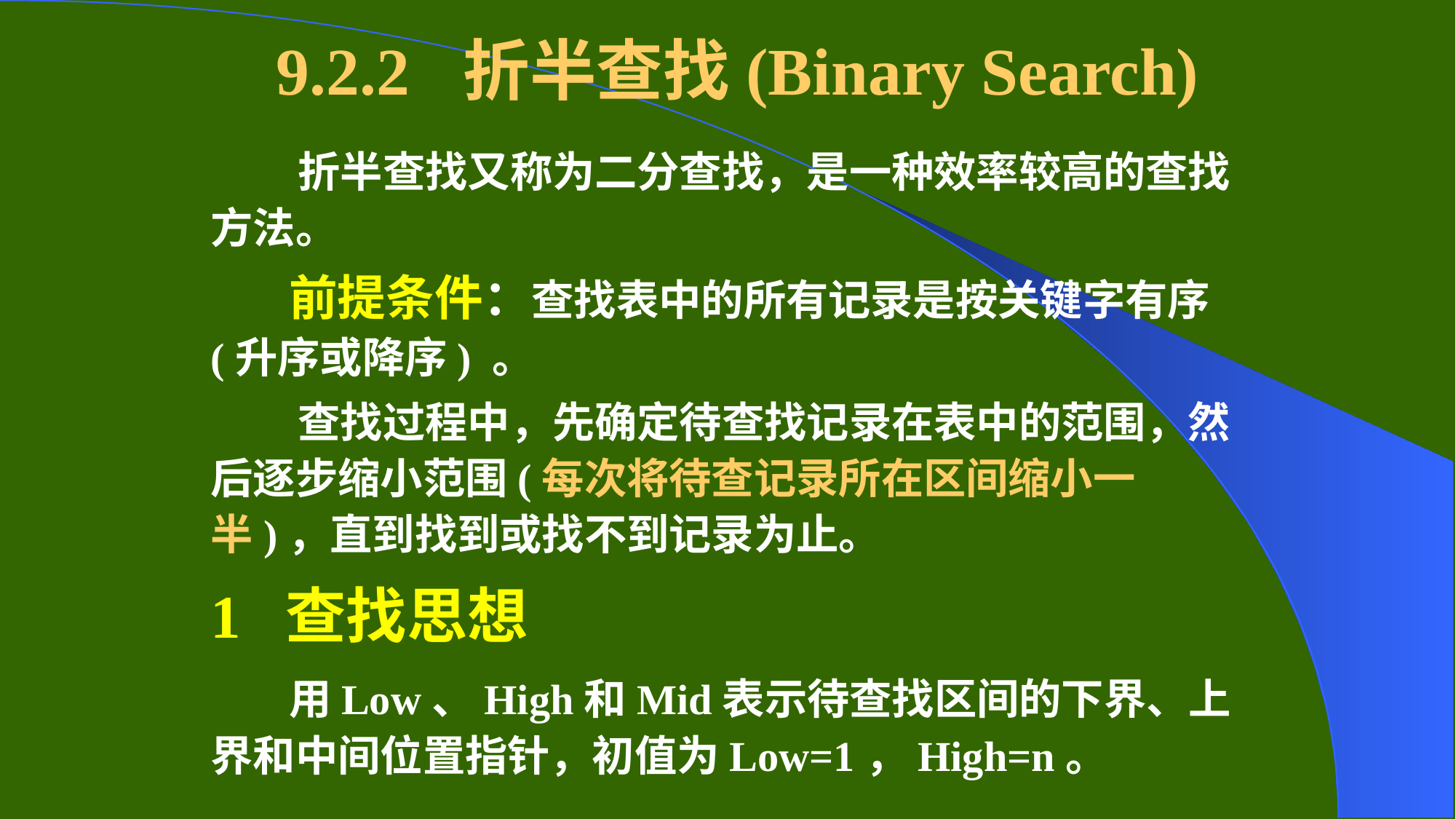

# 9.2.2  折半查找(Binary Search)
        折半查找又称为二分查找，是一种效率较高的查找方法。
      前提条件：查找表中的所有记录是按关键字有序(升序或降序) 。
        查找过程中，先确定待查找记录在表中的范围，然后逐步缩小范围(每次将待查记录所在区间缩小一半)，直到找到或找不到记录为止。
1  查找思想
      用Low、High和Mid表示待查找区间的下界、上界和中间位置指针，初值为Low=1，High=n。